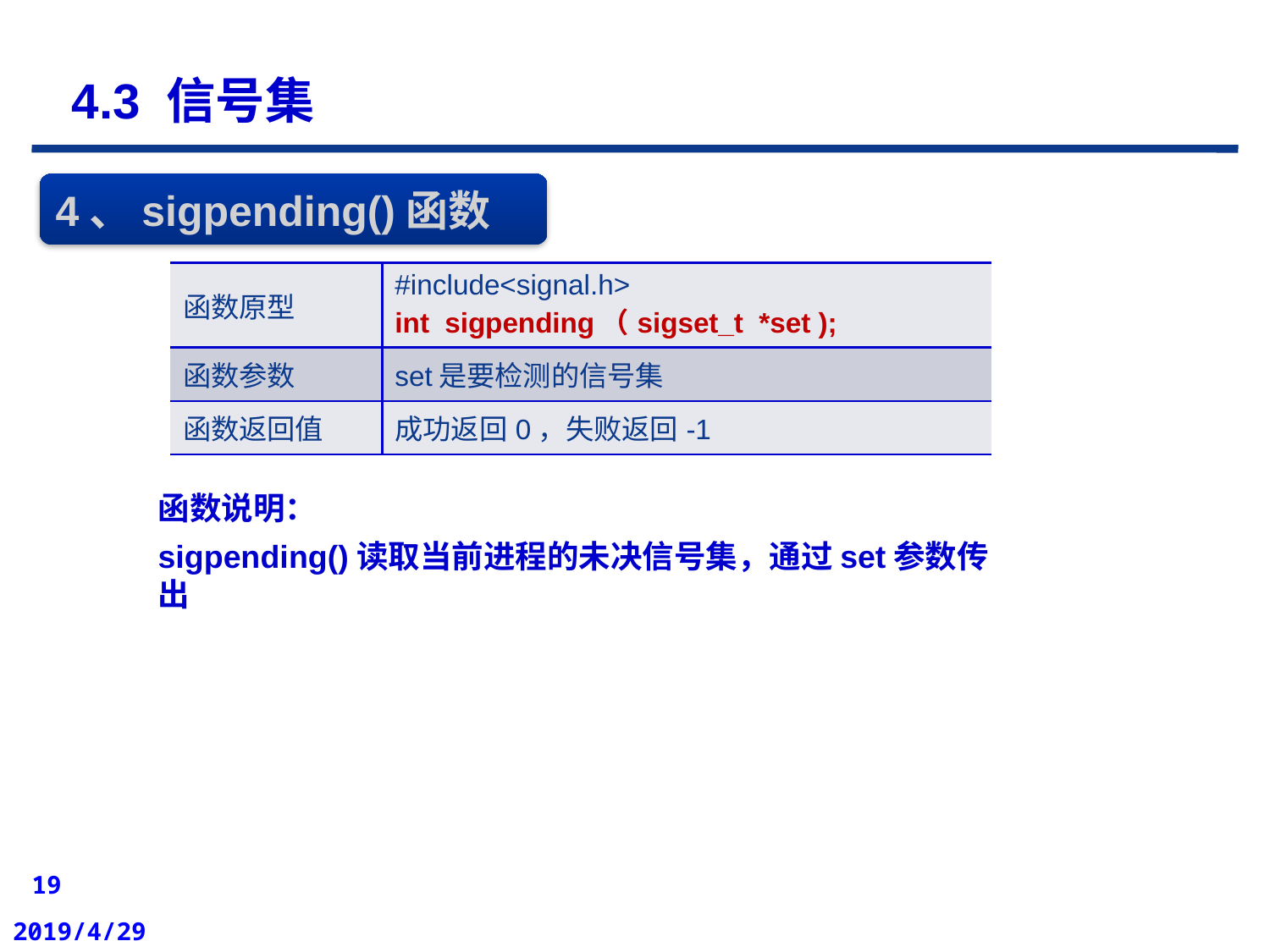

4.3 信号集
4、sigpending()函数
| 函数原型 | #include<signal.h> int sigpending（sigset\_t \*set ); |
| --- | --- |
| 函数参数 | set是要检测的信号集 |
| 函数返回值 | 成功返回0，失败返回-1 |
函数说明：
sigpending()读取当前进程的未决信号集，通过set参数传出